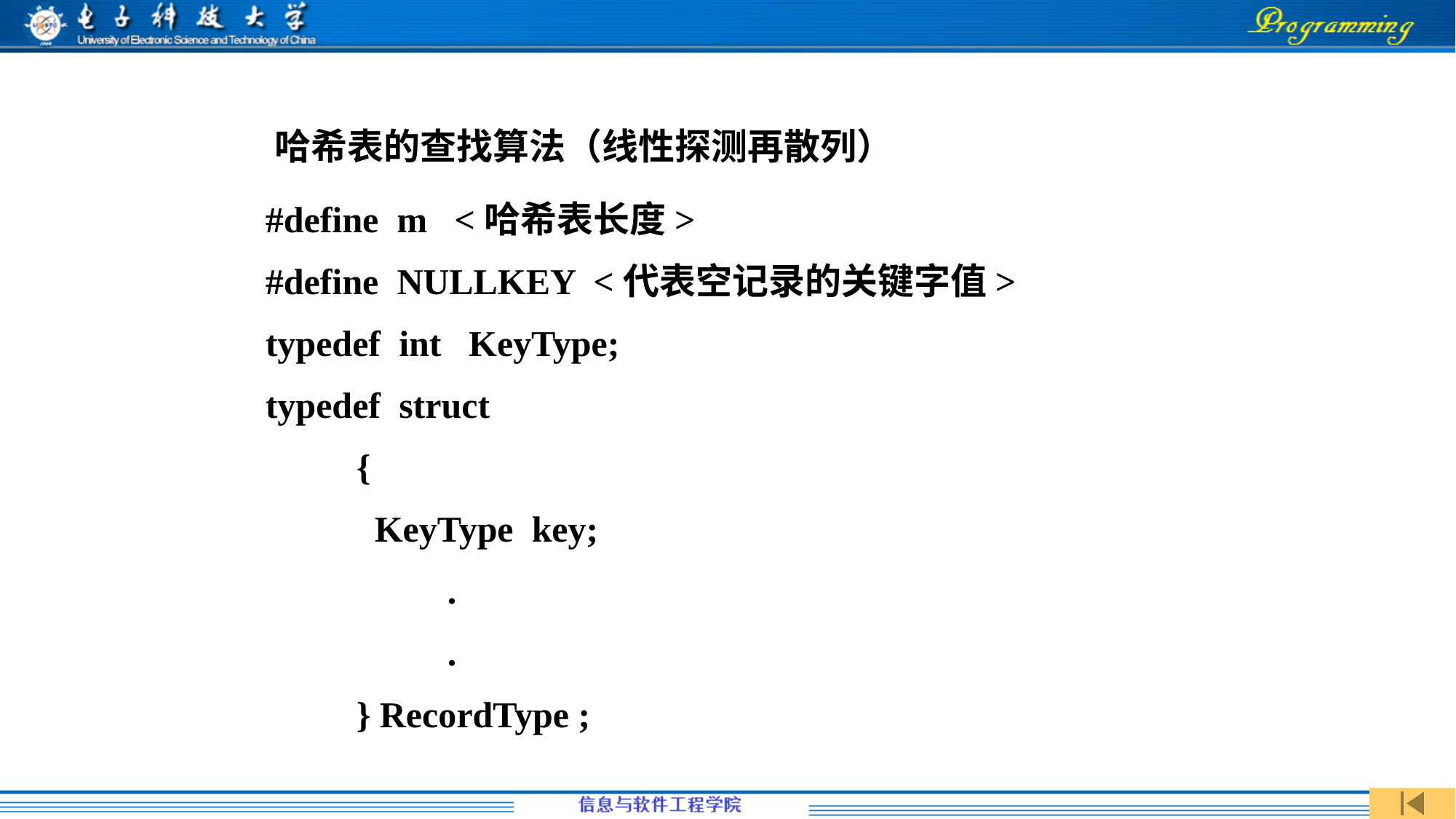

哈希表的查找算法（线性探测再散列）
#define  m   <哈希表长度>
#define  NULLKEY  <代表空记录的关键字值>
typedef  int   KeyType;
typedef  struct
          {
            KeyType  key;
                    .
                    .
          } RecordType ;